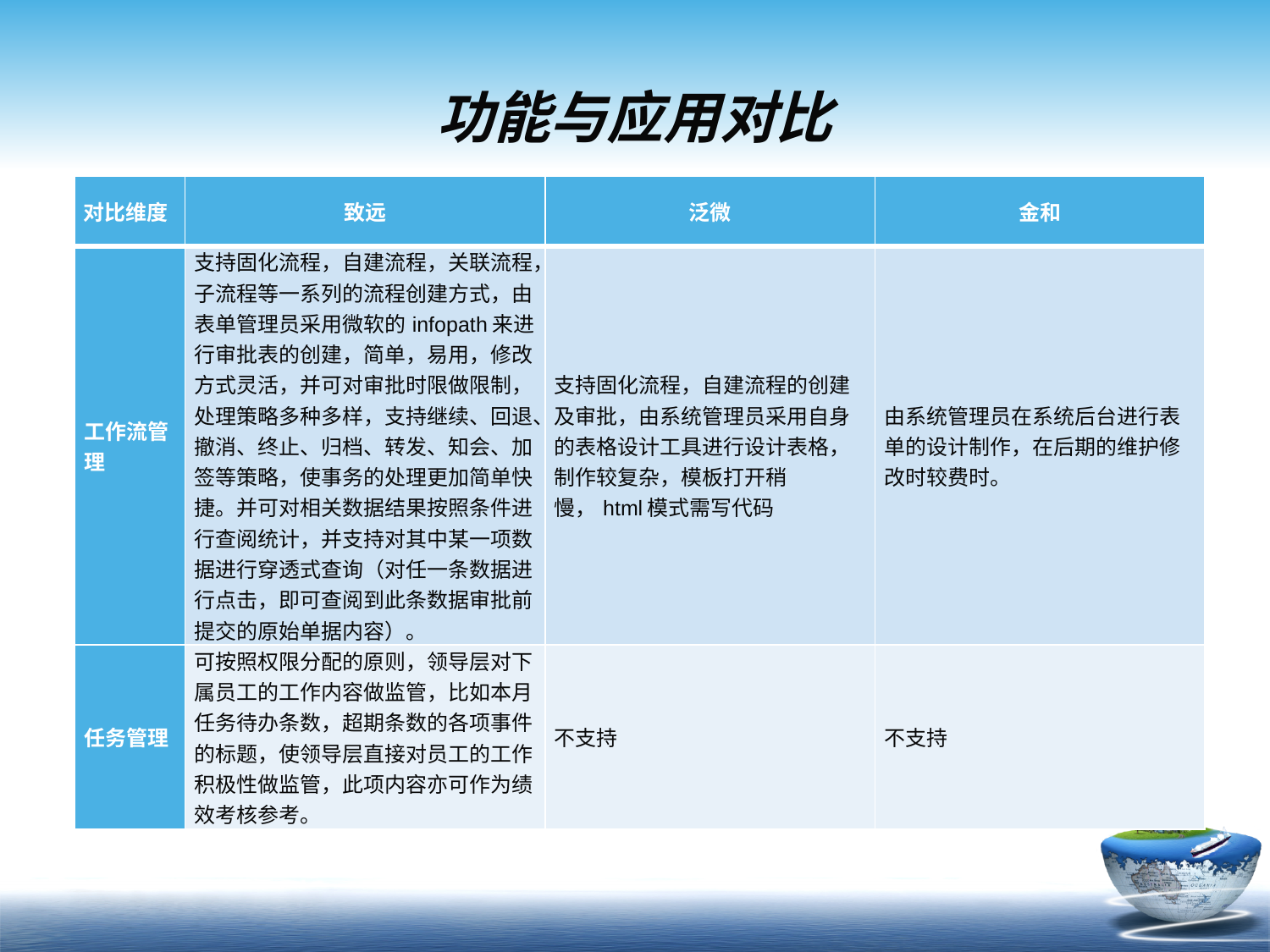

# 功能与应用对比
| 对比维度 | 致远 | 泛微 | 金和 |
| --- | --- | --- | --- |
| 工作流管理 | 支持固化流程，自建流程，关联流程，子流程等一系列的流程创建方式，由表单管理员采用微软的infopath来进行审批表的创建，简单，易用，修改方式灵活，并可对审批时限做限制，处理策略多种多样，支持继续、回退、撤消、终止、归档、转发、知会、加签等策略，使事务的处理更加简单快捷。并可对相关数据结果按照条件进行查阅统计，并支持对其中某一项数据进行穿透式查询（对任一条数据进行点击，即可查阅到此条数据审批前提交的原始单据内容）。 | 支持固化流程，自建流程的创建及审批，由系统管理员采用自身的表格设计工具进行设计表格，制作较复杂，模板打开稍慢，html模式需写代码 | 由系统管理员在系统后台进行表单的设计制作，在后期的维护修改时较费时。 |
| 任务管理 | 可按照权限分配的原则，领导层对下属员工的工作内容做监管，比如本月任务待办条数，超期条数的各项事件的标题，使领导层直接对员工的工作积极性做监管，此项内容亦可作为绩效考核参考。 | 不支持 | 不支持 |